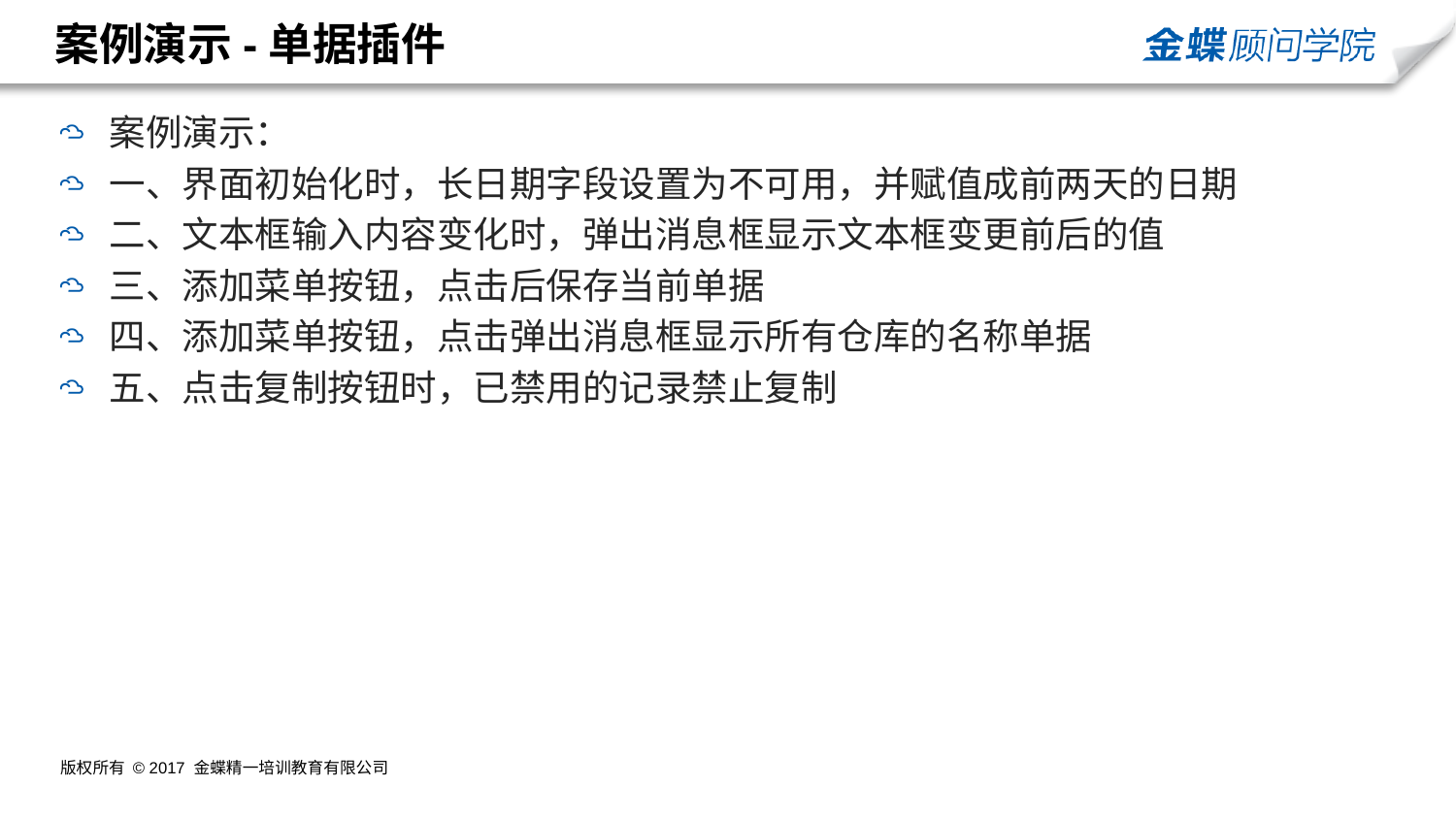

# 案例演示-单据插件
案例演示：
一、界面初始化时，长日期字段设置为不可用，并赋值成前两天的日期
二、文本框输入内容变化时，弹出消息框显示文本框变更前后的值
三、添加菜单按钮，点击后保存当前单据
四、添加菜单按钮，点击弹出消息框显示所有仓库的名称单据
五、点击复制按钮时，已禁用的记录禁止复制